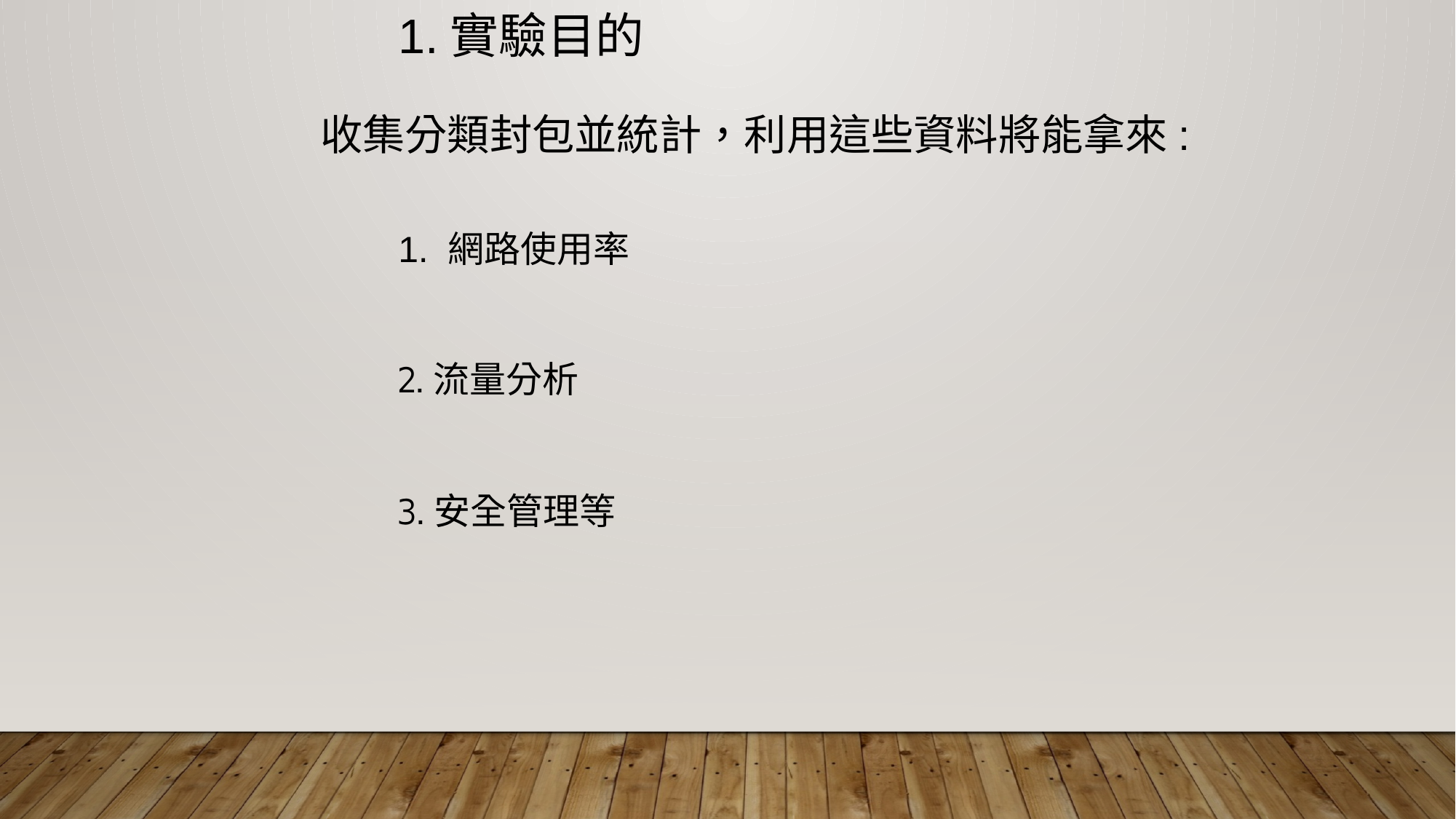

1.實驗目的
收集分類封包並統計，利用這些資料將能拿來:
1. 網路使用率

2.流量分析

3.安全管理等